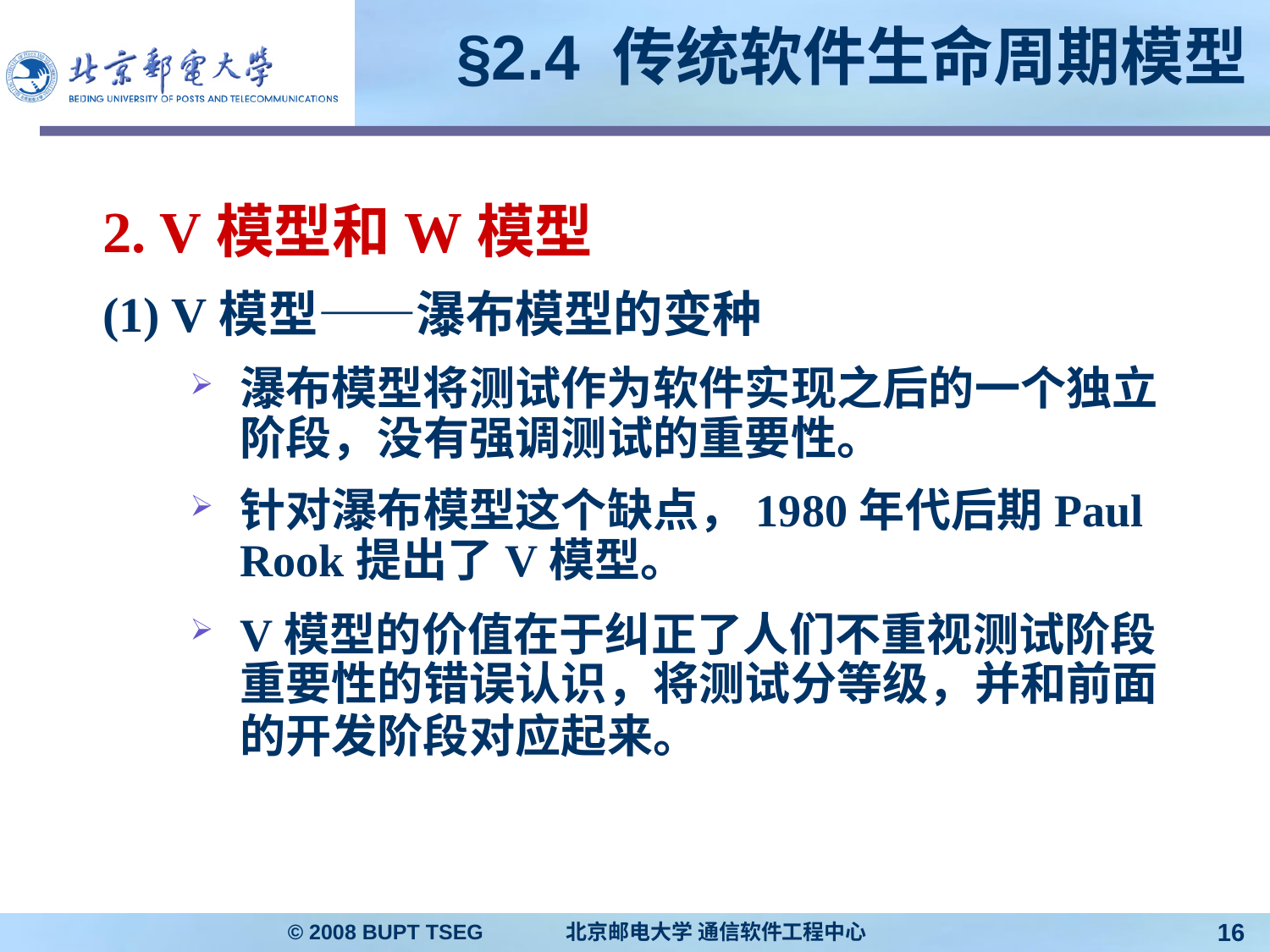

# §2.4 传统软件生命周期模型
2. V模型和W模型
(1) V模型——瀑布模型的变种
瀑布模型将测试作为软件实现之后的一个独立阶段，没有强调测试的重要性。
针对瀑布模型这个缺点，1980年代后期Paul Rook提出了V模型。
V模型的价值在于纠正了人们不重视测试阶段重要性的错误认识，将测试分等级，并和前面的开发阶段对应起来。

© 2008 BUPT TSEG             北京邮电大学 通信软件工程中心